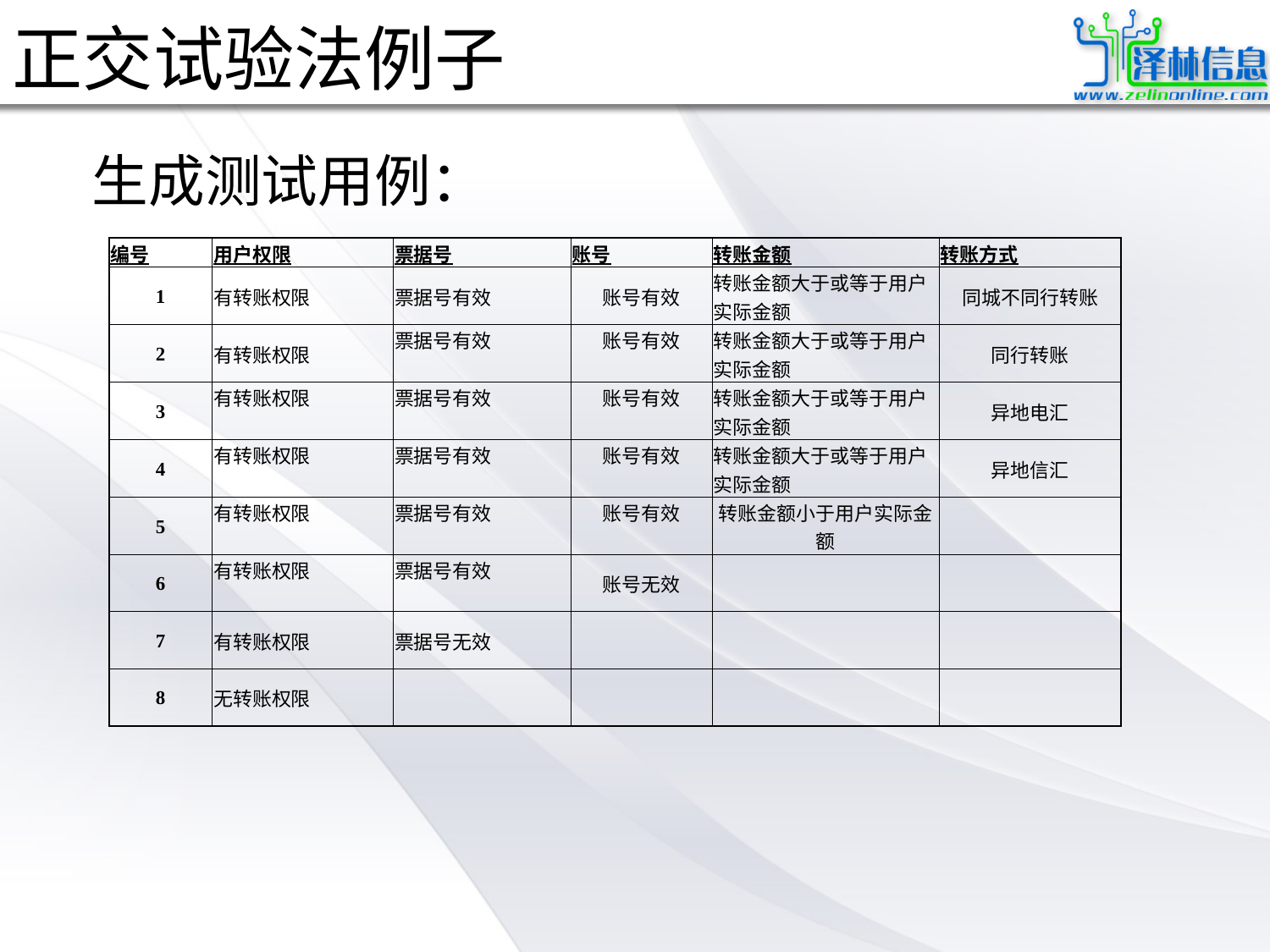

# 正交试验法例子
生成测试用例：
| 编号 | 用户权限 | 票据号 | 账号 | 转账金额 | 转账方式 |
| --- | --- | --- | --- | --- | --- |
| 1 | 有转账权限 | 票据号有效 | 账号有效 | 转账金额大于或等于用户实际金额 | 同城不同行转账 |
| 2 | 有转账权限 | 票据号有效 | 账号有效 | 转账金额大于或等于用户实际金额 | 同行转账 |
| 3 | 有转账权限 | 票据号有效 | 账号有效 | 转账金额大于或等于用户实际金额 | 异地电汇 |
| 4 | 有转账权限 | 票据号有效 | 账号有效 | 转账金额大于或等于用户实际金额 | 异地信汇 |
| 5 | 有转账权限 | 票据号有效 | 账号有效 | 转账金额小于用户实际金额 |  |
| 6 | 有转账权限 | 票据号有效 | 账号无效 |  |  |
| 7 | 有转账权限 | 票据号无效 |  |  |  |
| 8 | 无转账权限 |  |  |  |  |